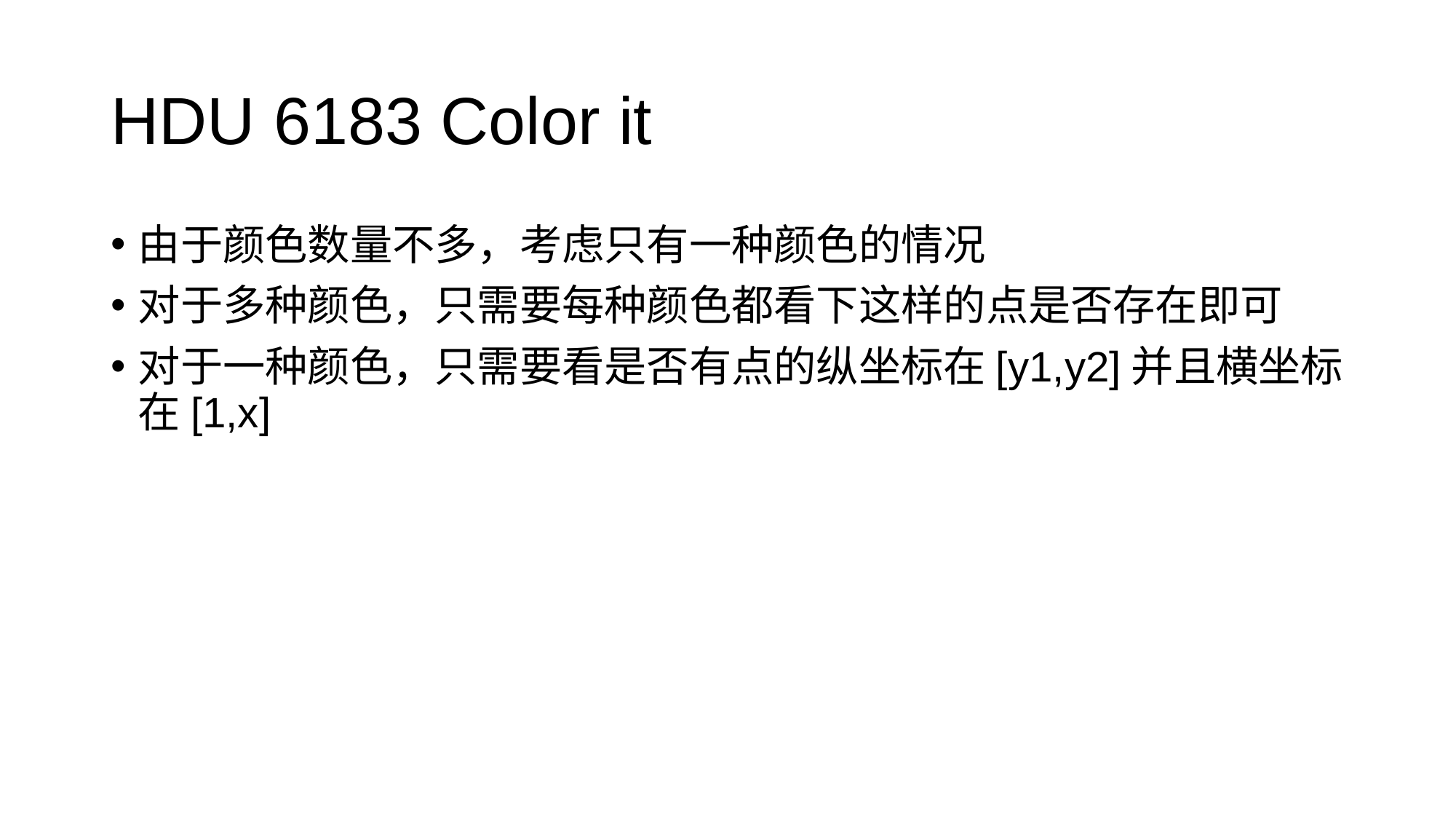

# HDU 6183 Color it
由于颜色数量不多，考虑只有一种颜色的情况
对于多种颜色，只需要每种颜色都看下这样的点是否存在即可
对于一种颜色，只需要看是否有点的纵坐标在[y1,y2]并且横坐标在[1,x]